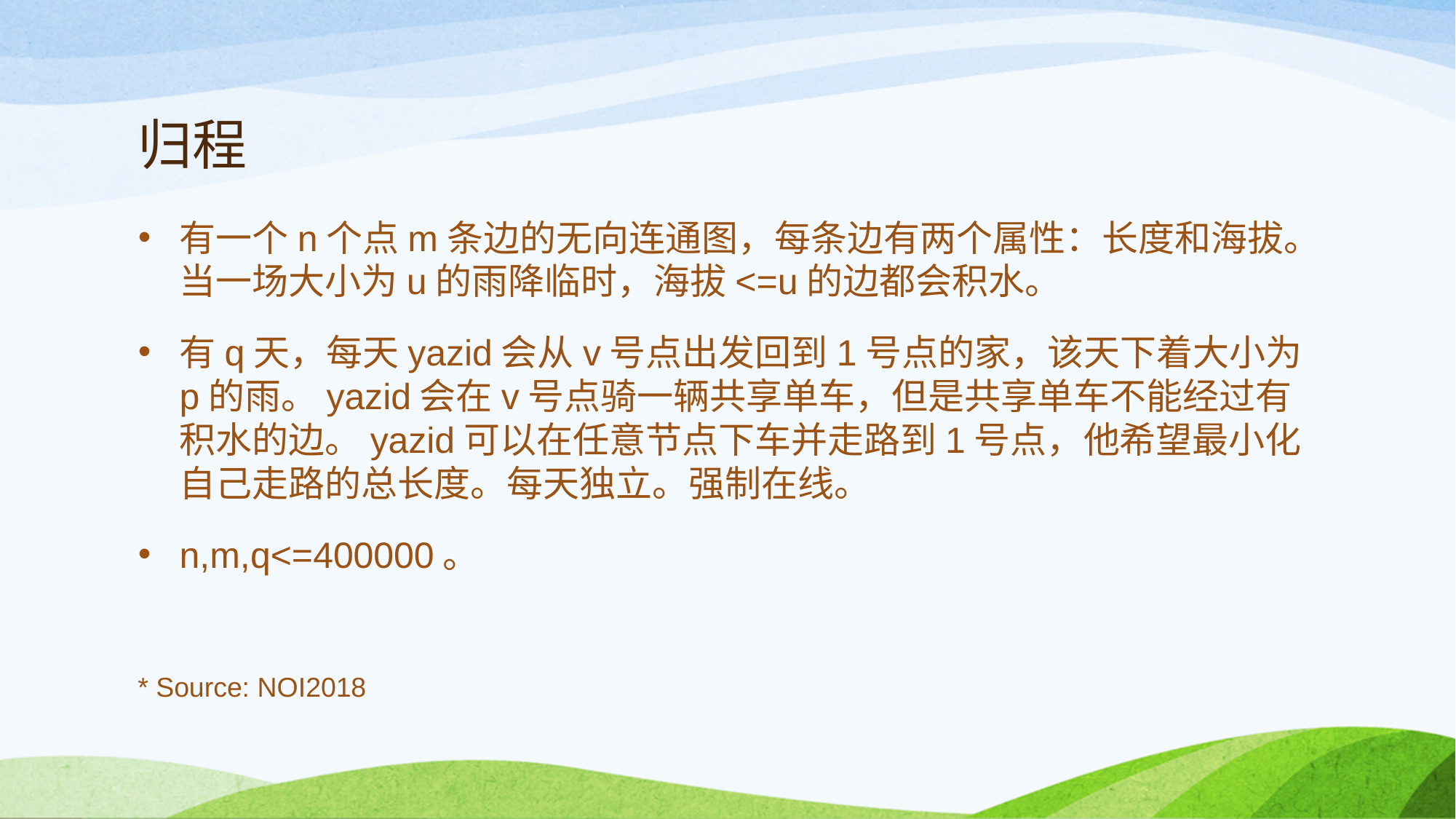

# 归程
有一个n个点m条边的无向连通图，每条边有两个属性：长度和海拔。当一场大小为u的雨降临时，海拔<=u的边都会积水。
有q天，每天yazid会从v号点出发回到1号点的家，该天下着大小为p的雨。yazid会在v号点骑一辆共享单车，但是共享单车不能经过有积水的边。yazid可以在任意节点下车并走路到1号点，他希望最小化自己走路的总长度。每天独立。强制在线。
n,m,q<=400000。
* Source: NOI2018